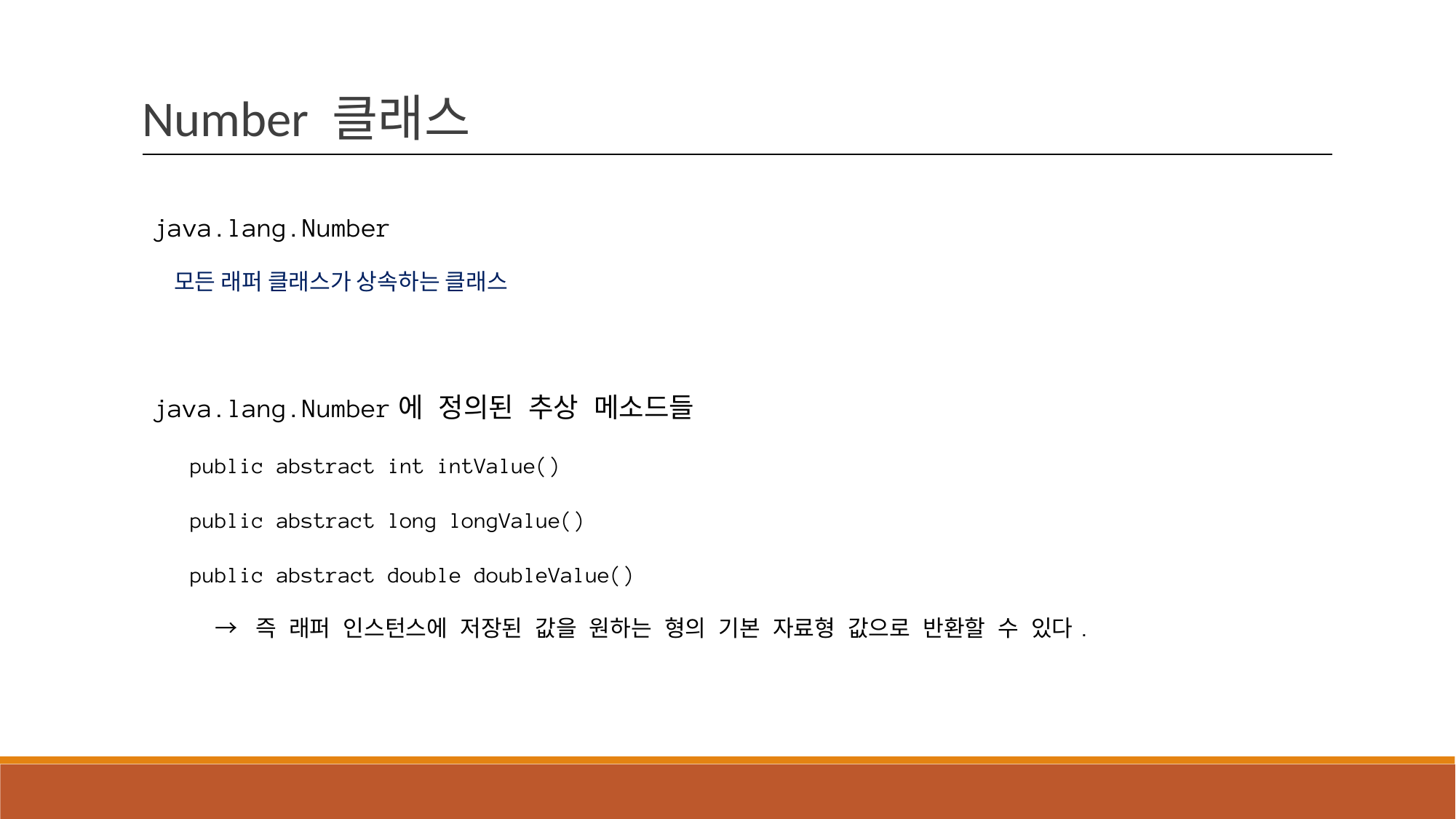

Number 클래스
java.lang.Number
   모든 래퍼 클래스가 상속하는 클래스
java.lang.Number에 정의된 추상 메소드들
   public abstract int intValue()
   public abstract long longValue()
   public abstract double doubleValue()
     → 즉 래퍼 인스턴스에 저장된 값을 원하는 형의 기본 자료형 값으로 반환할 수 있다.